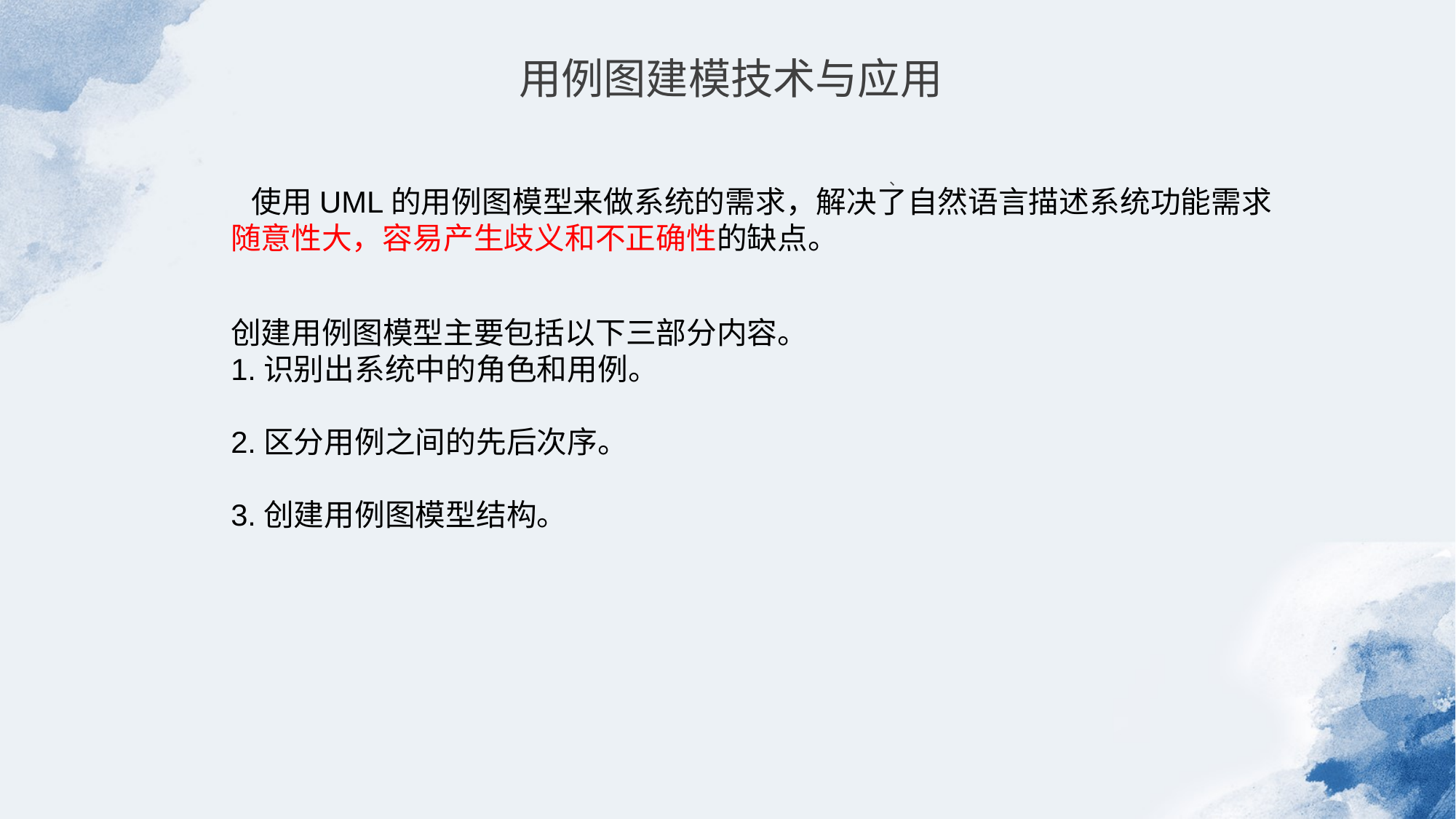

用例图建模技术与应用
、
  使用UML的用例图模型来做系统的需求，解决了自然语言描述系统功能需求
随意性大，容易产生歧义和不正确性的缺点。

创建用例图模型主要包括以下三部分内容。
1.识别出系统中的角色和用例。

2.区分用例之间的先后次序。

3.创建用例图模型结构。